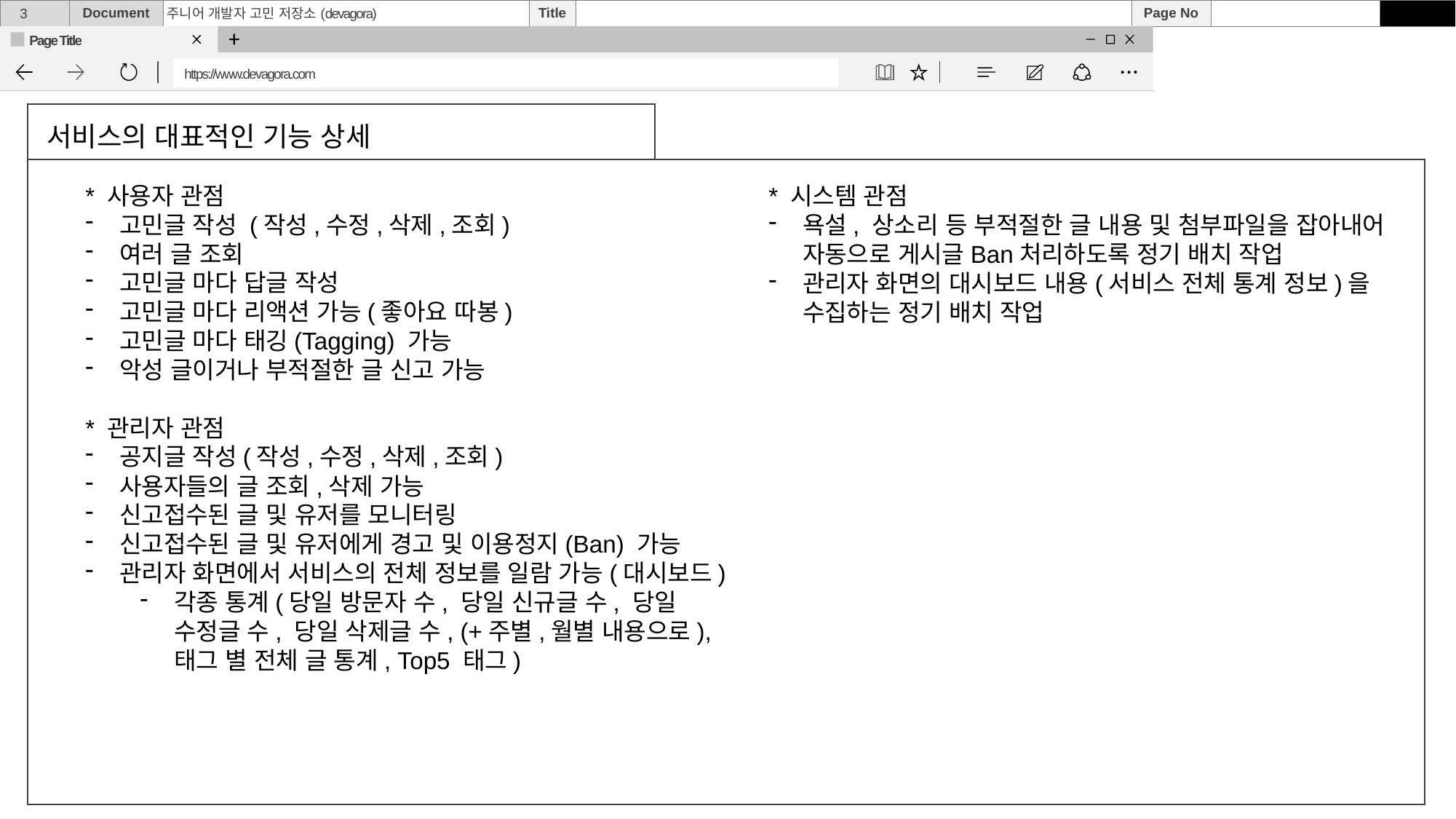

#

서비스의 대표적인 기능 상세

* 사용자 관점
고민글 작성 (작성,수정,삭제,조회)
여러 글 조회
고민글 마다 답글 작성
고민글 마다 리액션 가능(좋아요 따봉)
고민글 마다 태깅(Tagging) 가능
악성 글이거나 부적절한 글 신고 가능
* 시스템 관점
욕설, 상소리 등 부적절한 글 내용 및 첨부파일을 잡아내어 자동으로 게시글Ban처리하도록 정기 배치 작업
관리자 화면의 대시보드 내용(서비스 전체 통계 정보)을 수집하는 정기 배치 작업

* 관리자 관점
공지글 작성(작성,수정,삭제,조회)
사용자들의 글 조회,삭제 가능
신고접수된 글 및 유저를 모니터링
신고접수된 글 및 유저에게 경고 및 이용정지(Ban) 가능
관리자 화면에서 서비스의 전체 정보를 일람 가능(대시보드)
각종 통계(당일 방문자 수, 당일 신규글 수, 당일 수정글 수, 당일 삭제글 수, (+주별,월별 내용으로), 태그 별 전체 글 통계, Top5 태그)